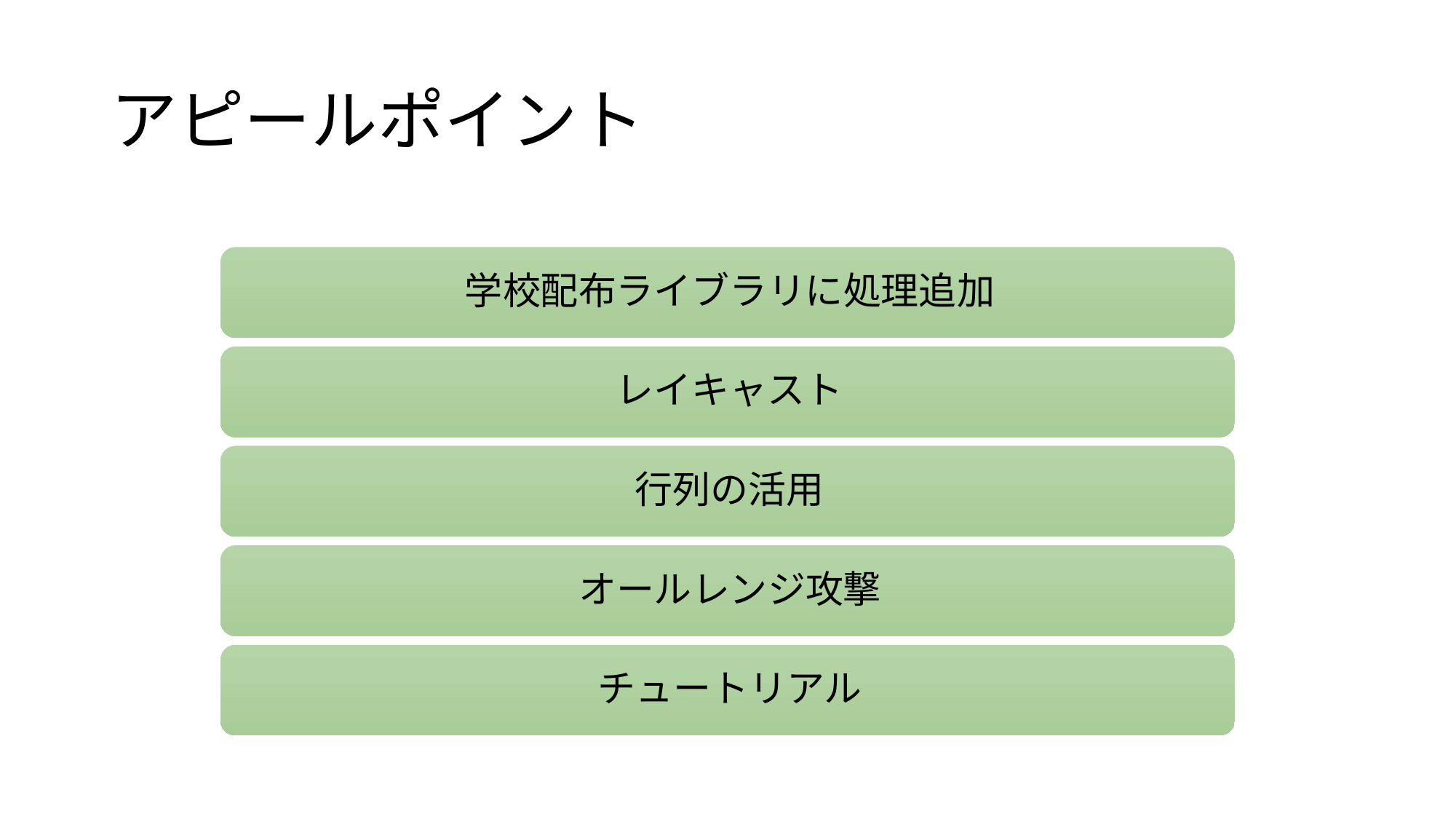

# アピールポイント
学校配布ライブラリに処理追加
レイキャスト
行列の活用
オールレンジ攻撃
チュートリアル